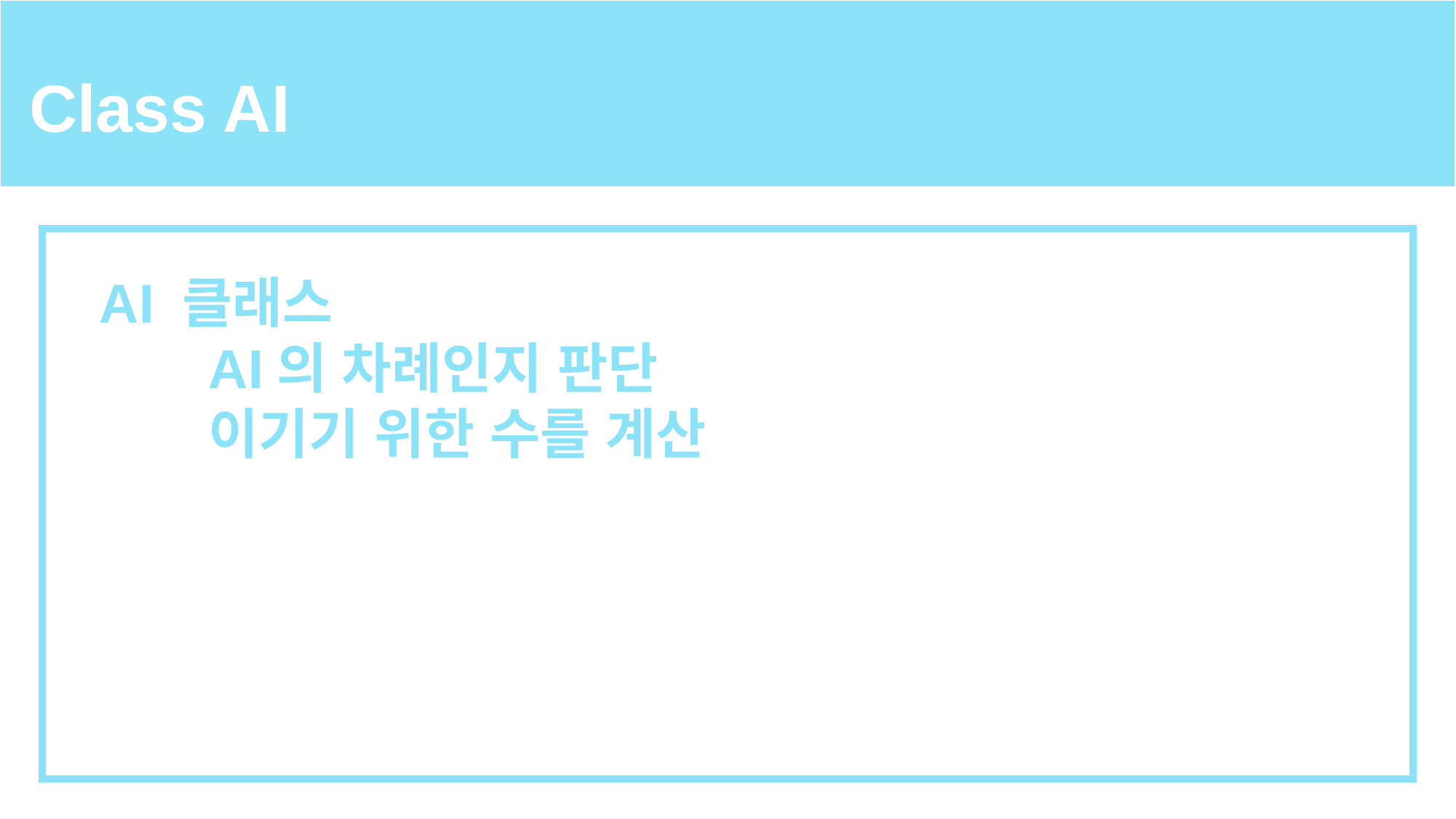

| Class AI |  |  |
| --- | --- | --- |
|  |  |  |

AI 클래스
	AI의 차례인지 판단
	이기기 위한 수를 계산